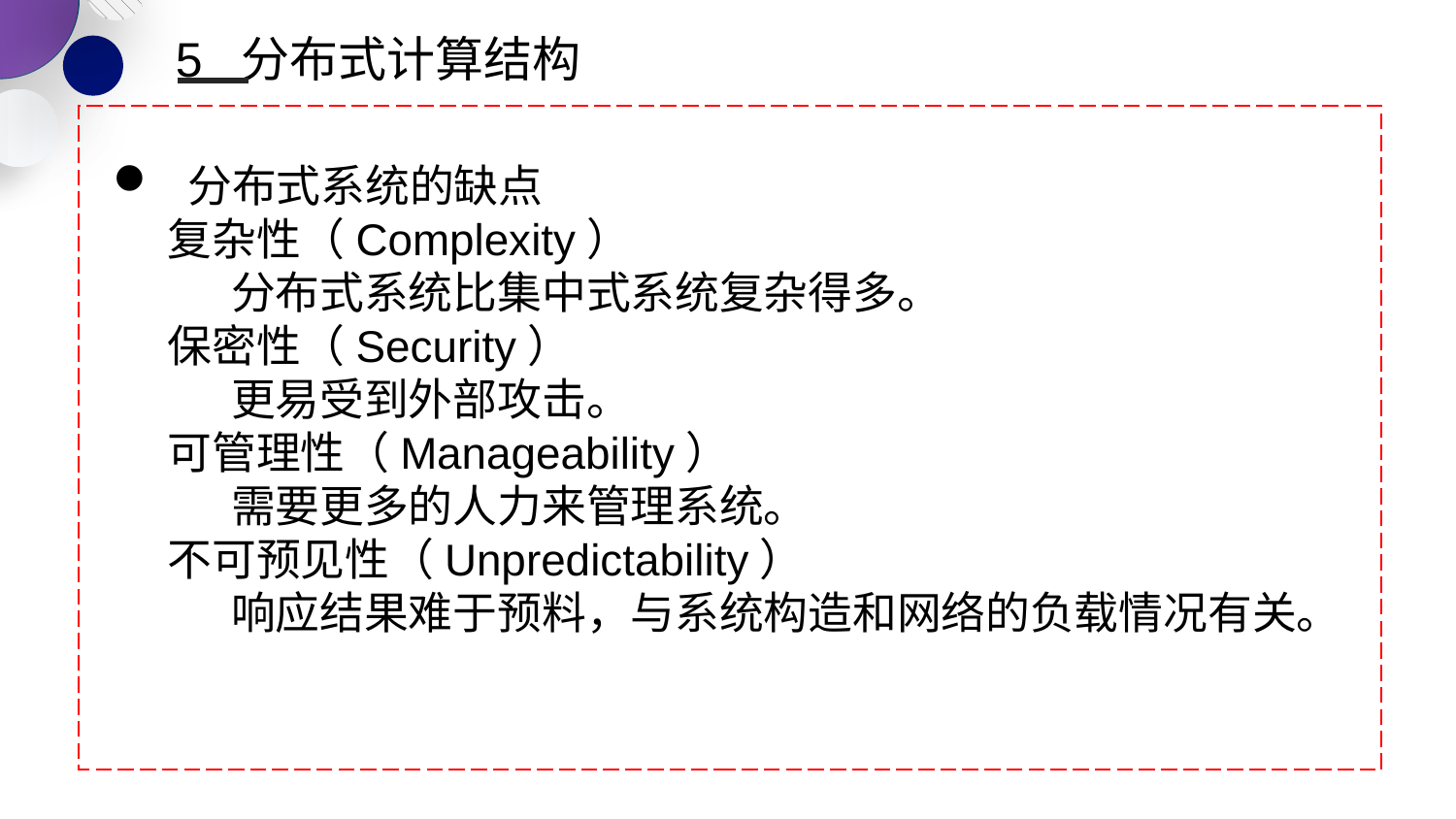

5  分布式计算结构

  分布式系统的缺点
复杂性（Complexity）
分布式系统比集中式系统复杂得多。
保密性（Security）
更易受到外部攻击。
可管理性（Manageability）
需要更多的人力来管理系统。
不可预见性（Unpredictability）
响应结果难于预料，与系统构造和网络的负载情况有关。